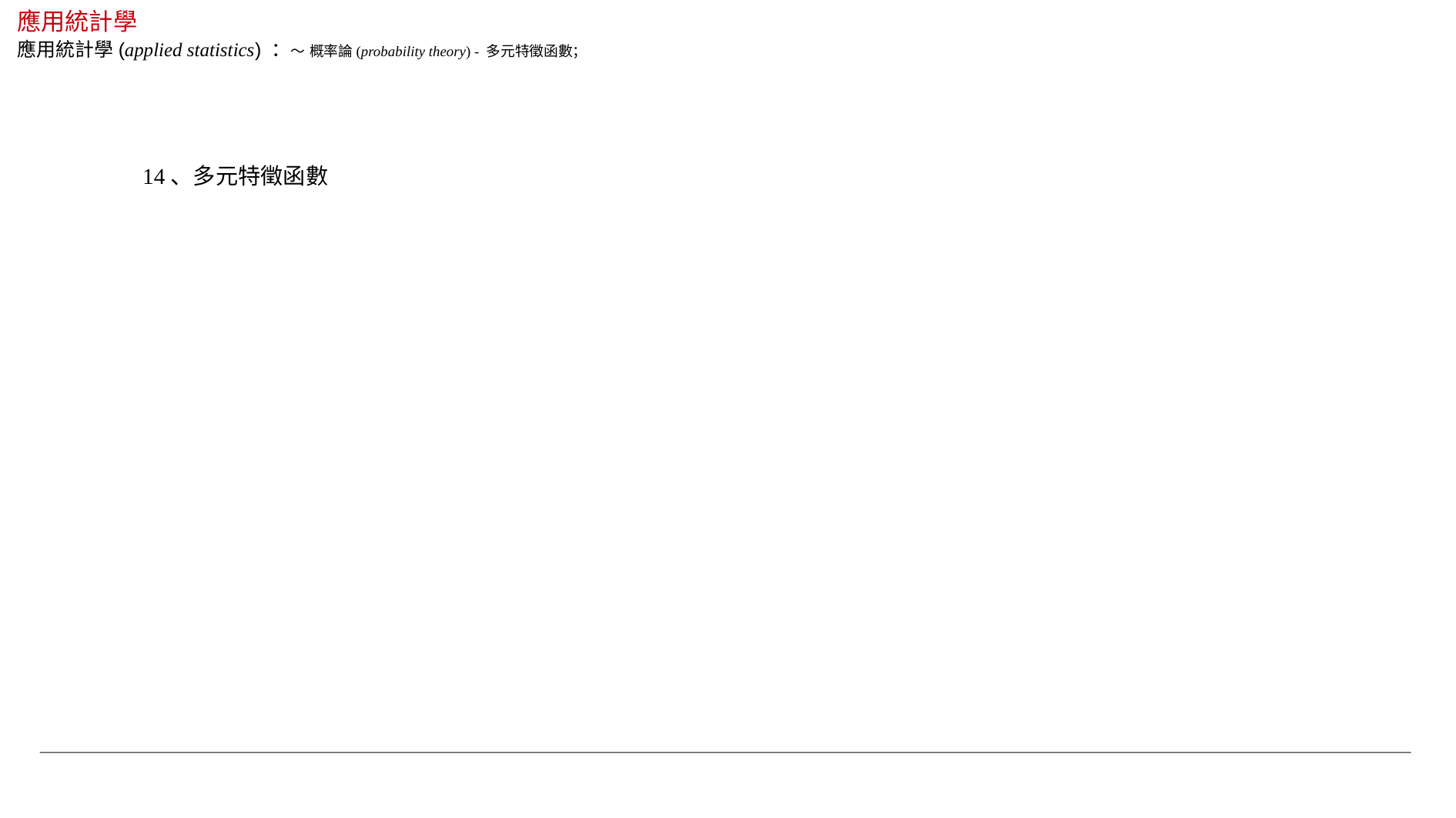

應用統計學
應用統計學(applied statistics) ：～ 概率論(probability theory) - 多元特徵函數；
14、多元特徵函數